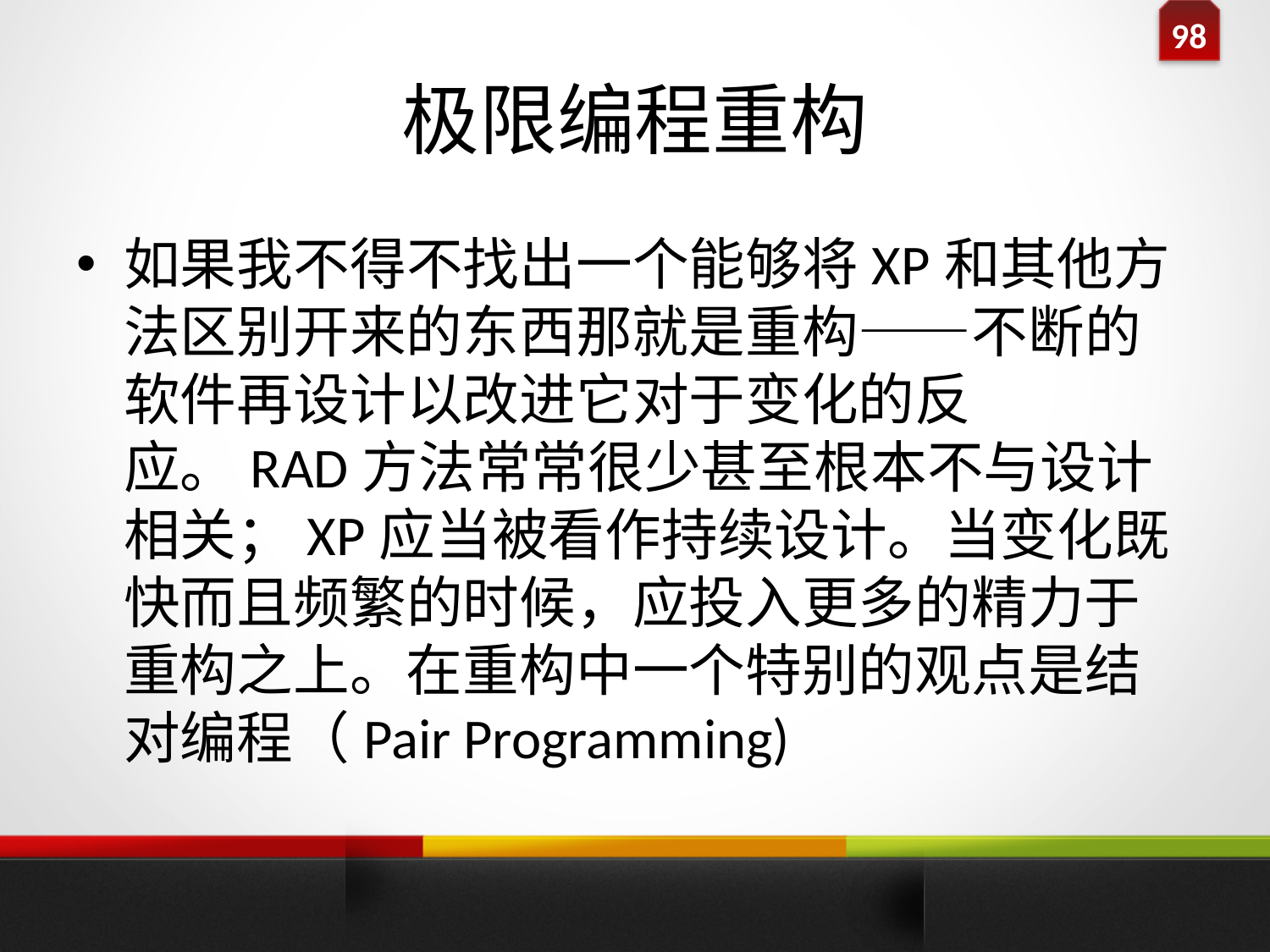

# 极限编程重构
如果我不得不找出一个能够将XP和其他方法区别开来的东西那就是重构――不断的软件再设计以改进它对于变化的反应。RAD方法常常很少甚至根本不与设计相关；XP应当被看作持续设计。当变化既快而且频繁的时候，应投入更多的精力于重构之上。在重构中一个特别的观点是结对编程（Pair Programming)

98